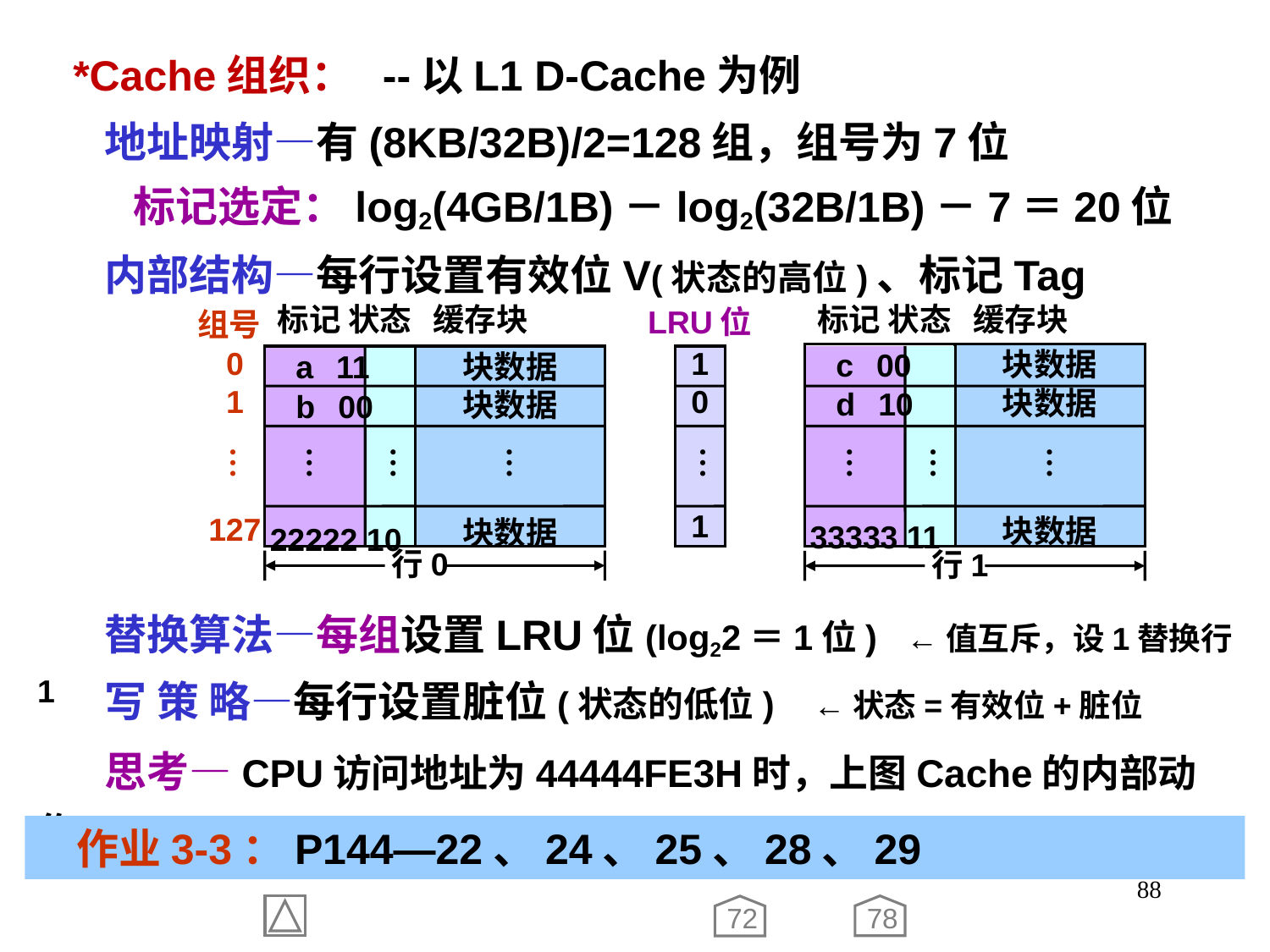

*Cache组织：  --以L1 D-Cache为例
      地址映射—有(8KB/32B)/2=128组，组号为7位
         标记选定：log2(4GB/1B)－log2(32B/1B)－7＝20位
      内部结构—每行设置有效位V(状态的高位)、标记Tag
标记 状态   缓存块
标记 状态   缓存块
组号
   c   00
   d   10

33333 11
块数据
块数据

块数据
0
1

127

   a   11
   b   00

22222 10

块数据
块数据

块数据

…
…
…
…
…
…
…

行0
行1

LRU位
1
0

1

…

      替换算法—每组设置LRU位(log22＝1位)   ←值互斥，设1替换行1
      写 策 略—每行设置脏位(状态的低位)    ←状态=有效位+脏位
      思考—CPU访问地址为44444FE3H时，上图Cache的内部动作？
   作业3-3：P144—22、24、25、28、29
88

78

72